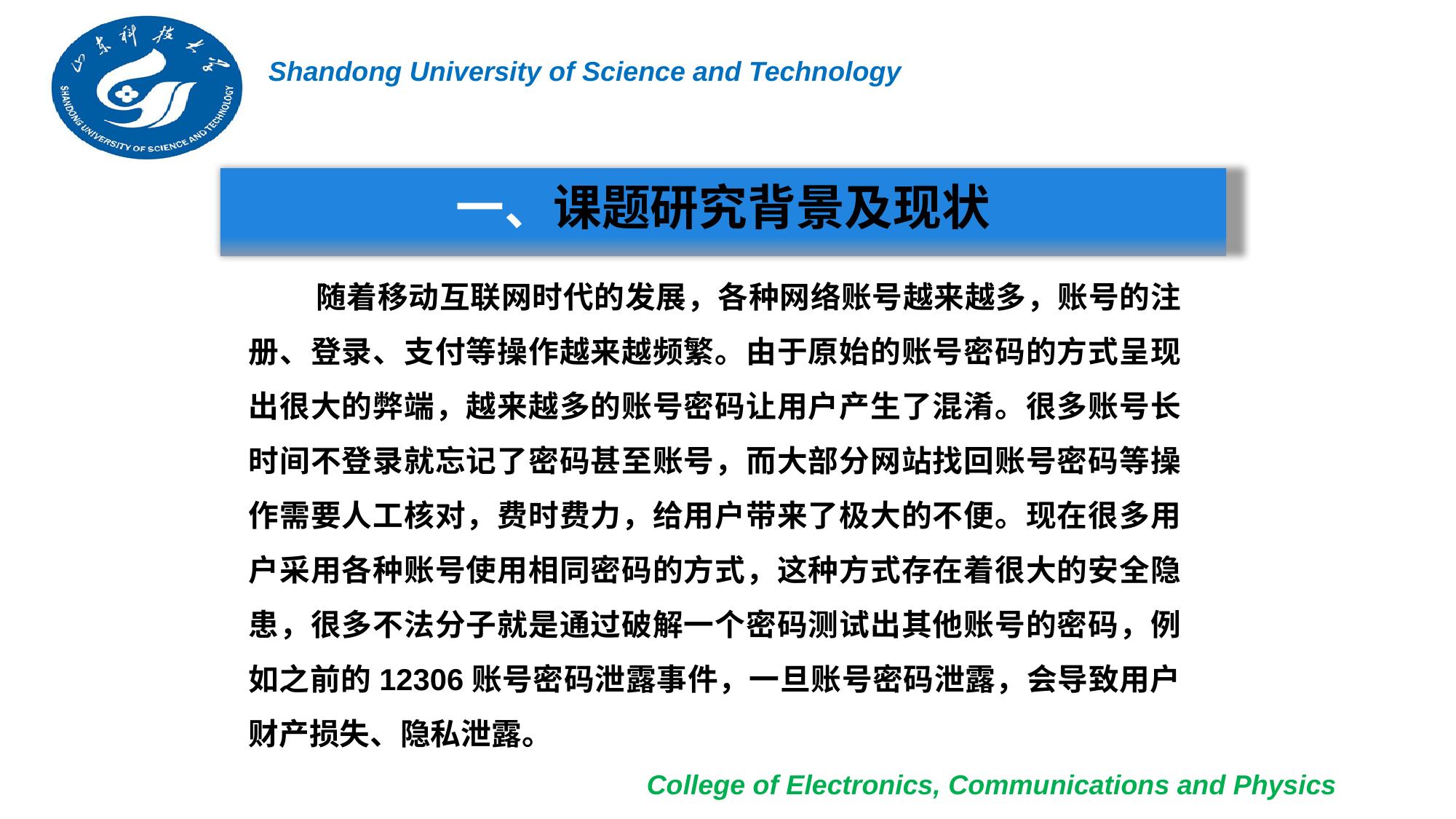

一、课题研究背景及现状
        随着移动互联网时代的发展，各种网络账号越来越多，账号的注册、登录、支付等操作越来越频繁。由于原始的账号密码的方式呈现出很大的弊端，越来越多的账号密码让用户产生了混淆。很多账号长时间不登录就忘记了密码甚至账号，而大部分网站找回账号密码等操作需要人工核对，费时费力，给用户带来了极大的不便。现在很多用户采用各种账号使用相同密码的方式，这种方式存在着很大的安全隐患，很多不法分子就是通过破解一个密码测试出其他账号的密码，例如之前的12306账号密码泄露事件，一旦账号密码泄露，会导致用户财产损失、隐私泄露。